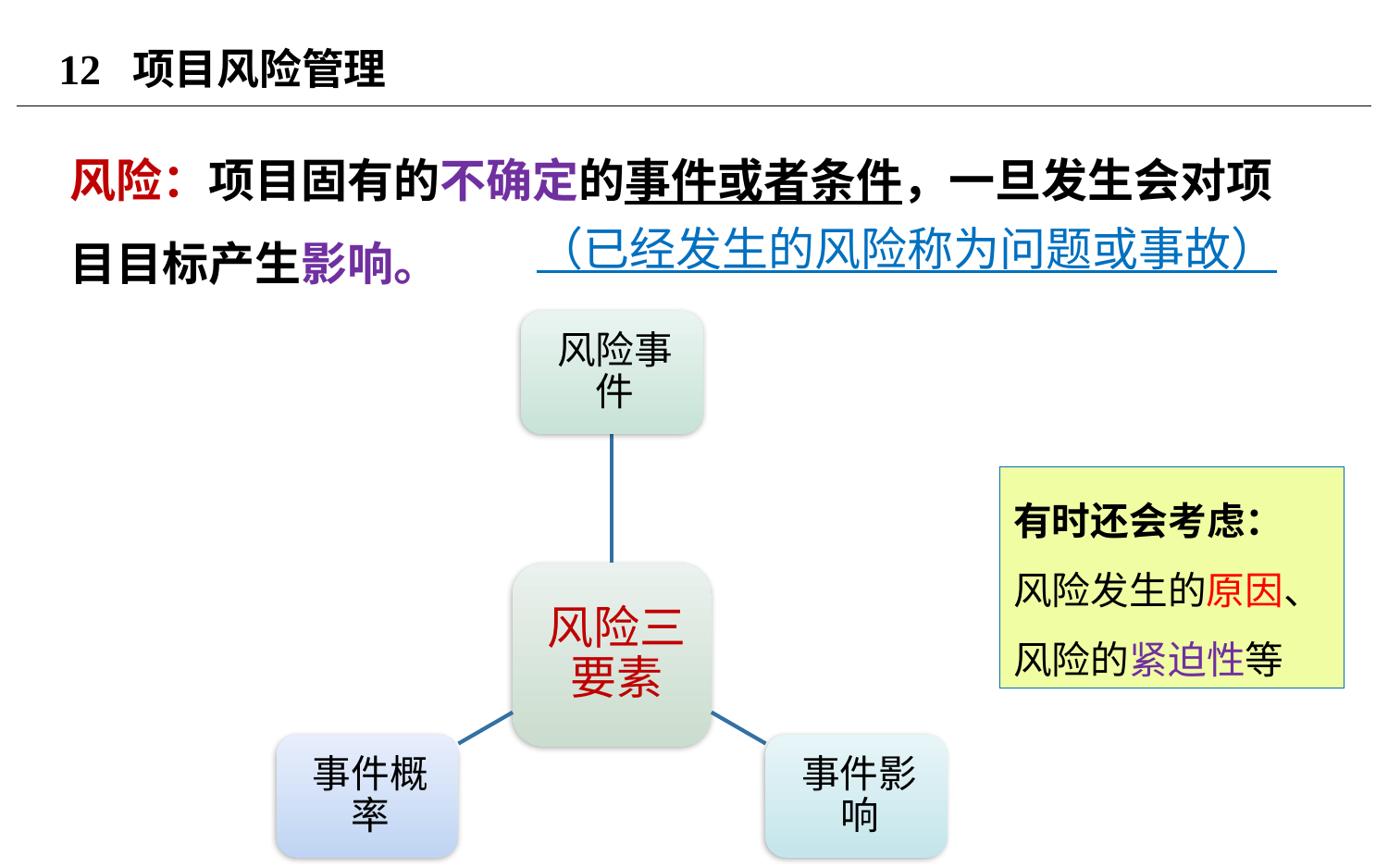

# 12  项目风险管理
风险：项目固有的不确定的事件或者条件，一旦发生会对项目目标产生影响。
（已经发生的风险称为问题或事故）
风险三要素
风险事件
事件影响
事件概率
有时还会考虑：
风险发生的原因、
风险的紧迫性等